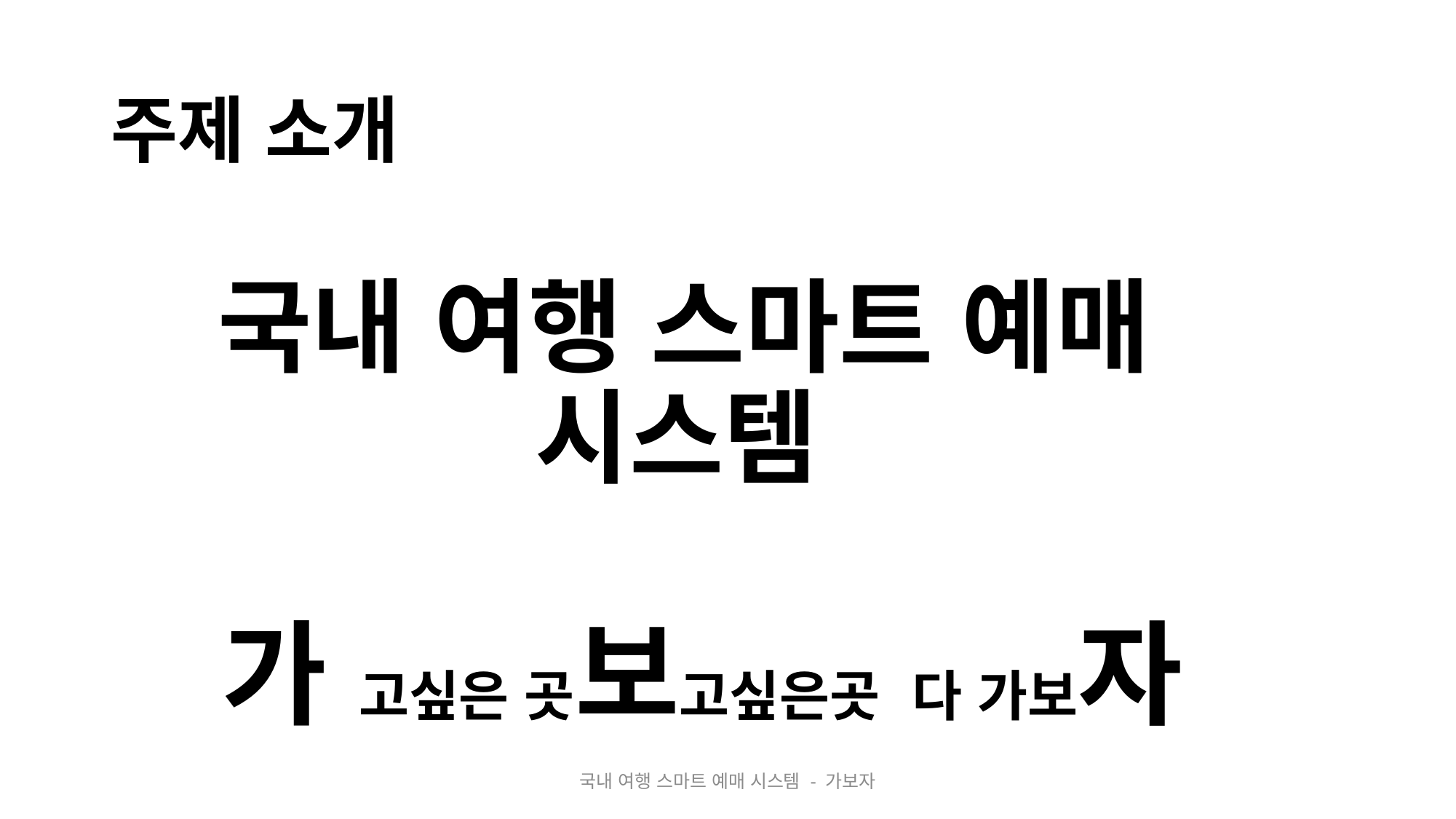

# 주제 소개
 국내 여행 스마트 예매 시스템

 가 고싶은 곳보고싶은곳 다 가보자

국내 여행 스마트 예매 시스템 - 가보자